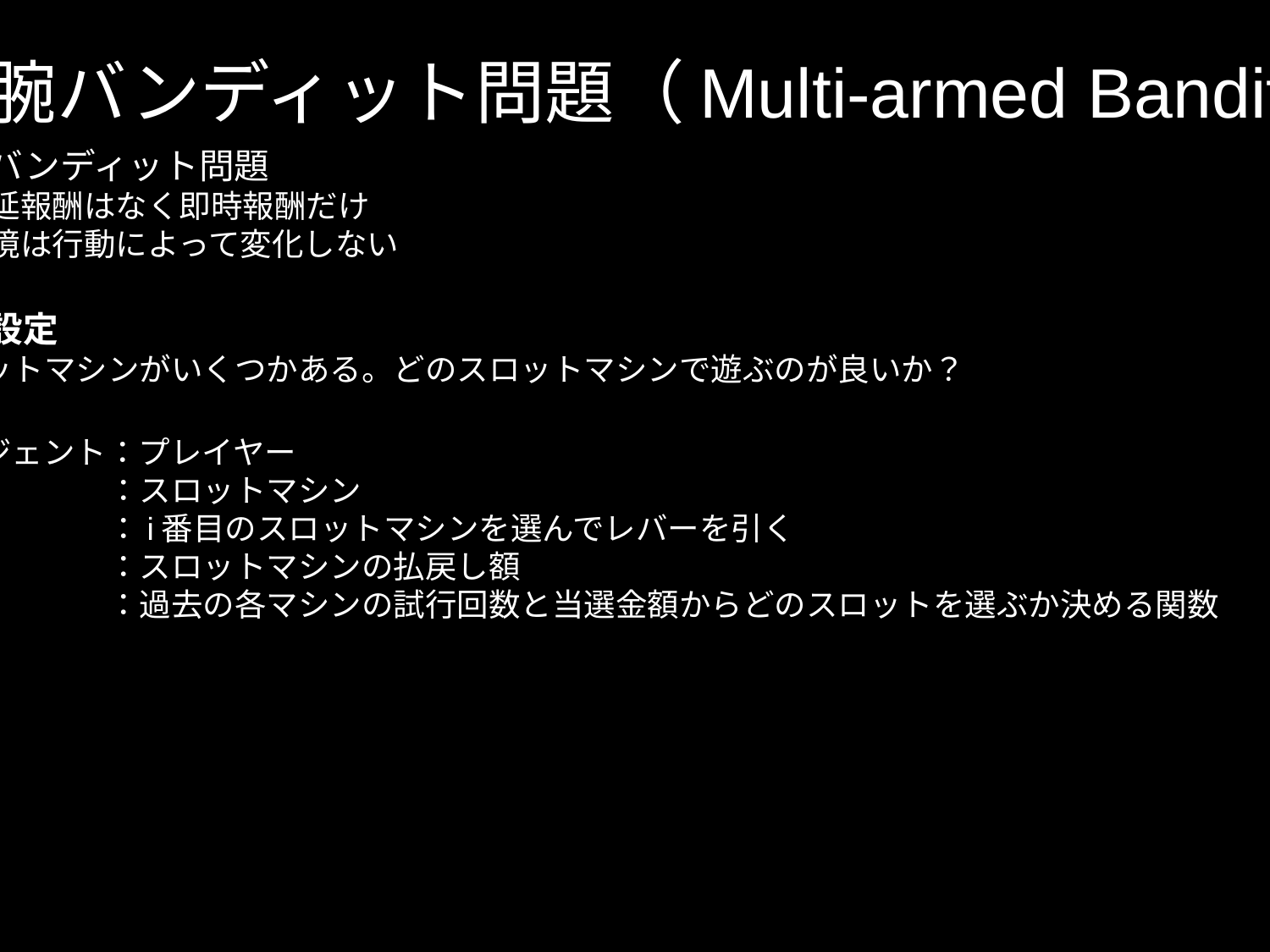

# 多腕バンディット問題（Multi-armed Bandit）
多腕バンディット問題
遅延報酬はなく即時報酬だけ
環境は行動によって変化しない
問題設定
スロットマシンがいくつかある。どのスロットマシンで遊ぶのが良いか？
エージェント：プレイヤー
環境　　　　：スロットマシン
行動　　　　：i番目のスロットマシンを選んでレバーを引く
報酬　　　　：スロットマシンの払戻し額
方策　　　　：過去の各マシンの試行回数と当選金額からどのスロットを選ぶか決める関数